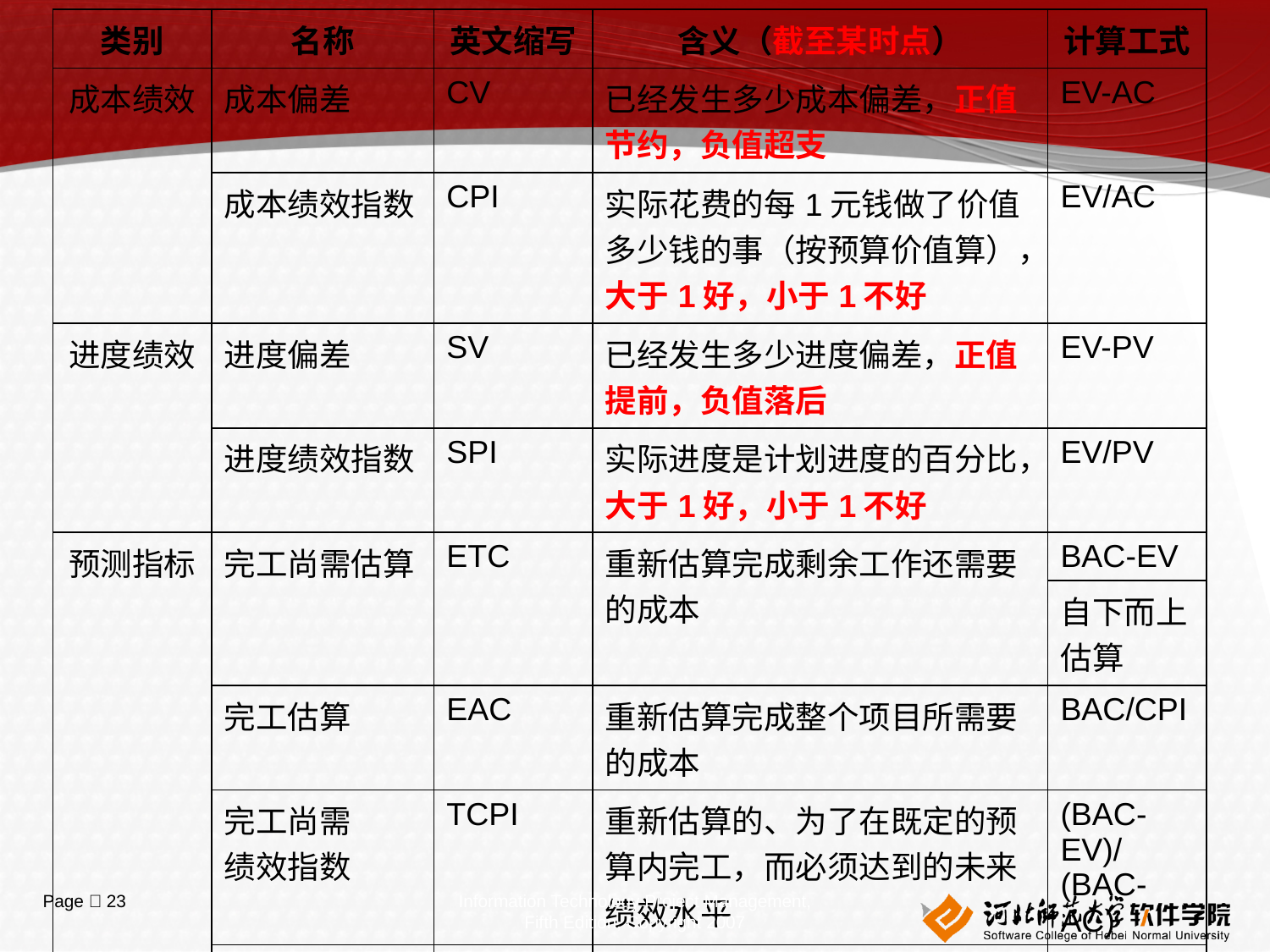

| 类别 | 名称 | 英文缩写 | 含义（截至某时点） | 计算工式 |
| --- | --- | --- | --- | --- |
| 成本绩效 | 成本偏差 | CV | 已经发生多少成本偏差，正值节约，负值超支 | EV-AC |
|  | 成本绩效指数 | CPI | 实际花费的每1元钱做了价值多少钱的事（按预算价值算），大于1好，小于1不好 | EV/AC |
| 进度绩效 | 进度偏差 | SV | 已经发生多少进度偏差，正值提前，负值落后 | EV-PV |
|  | 进度绩效指数 | SPI | 实际进度是计划进度的百分比，大于1好，小于1不好 | EV/PV |
| 预测指标 | 完工尚需估算 | ETC | 重新估算完成剩余工作还需要的成本 | BAC-EV |
|  |  |  |  | 自下而上 估算 |
|  | 完工估算 | EAC | 重新估算完成整个项目所需要的成本 | BAC/CPI |
|  | 完工尚需 绩效指数 | TCPI | 重新估算的、为了在既定的预算内完工，而必须达到的未来绩效水平 | (BAC-EV)/ (BAC-AC) |
|  | 估计完工工期 | EDAC | 重新估算完成整个项目的工期 | BDAC/SPI |
Information Technology Project Management, Fifth Edition, Copyright 2007